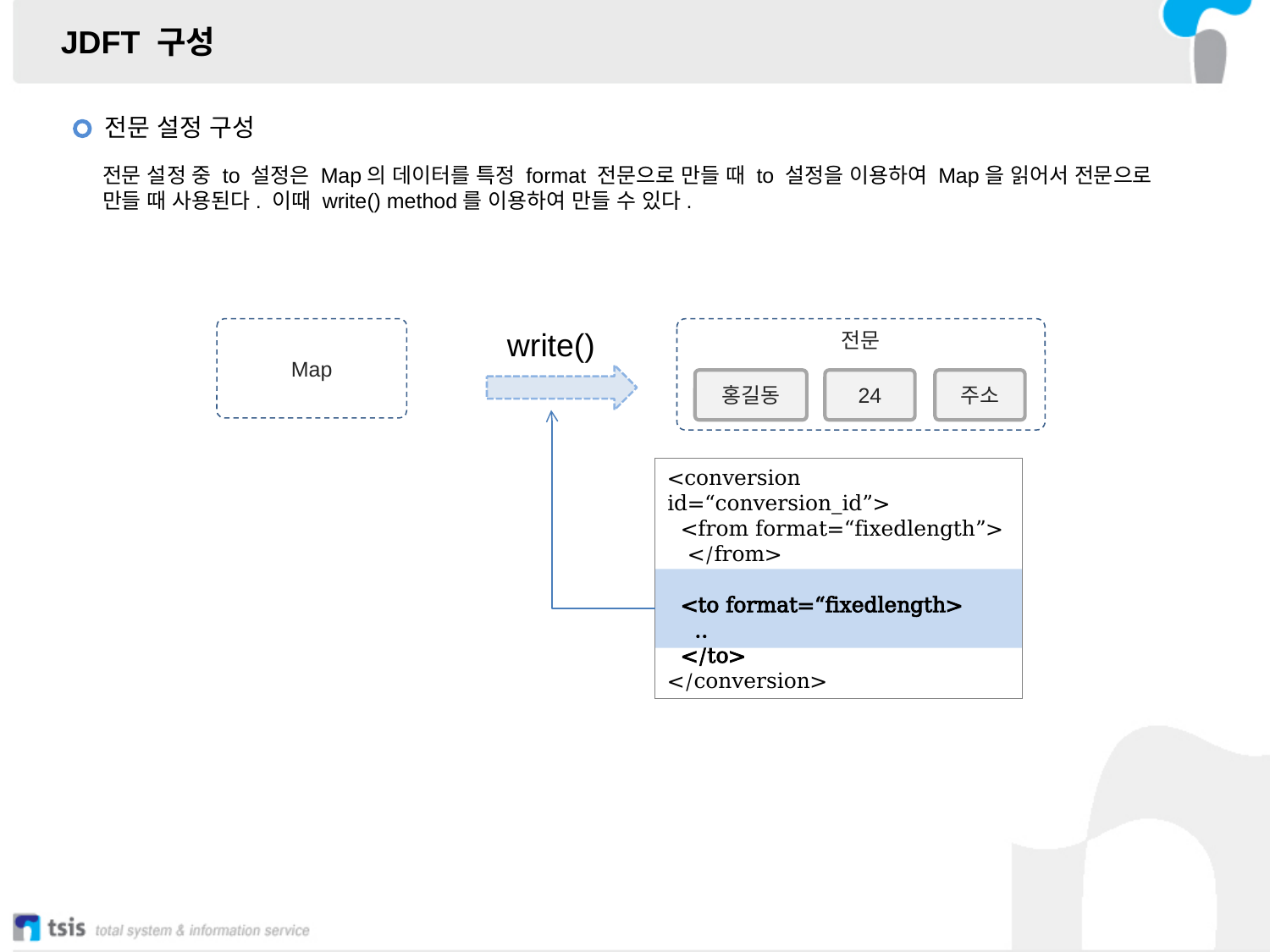

JDFT 구성
전문 설정 구성

전문 설정 중 to 설정은 Map의 데이터를 특정 format 전문으로 만들 때 to 설정을 이용하여 Map을 읽어서 전문으로 만들 때 사용된다. 이때 write() method를 이용하여 만들 수 있다.
Map
write()
전문

홍길동
24
주소
<conversion  id=“conversion_id”>
  <from format=“fixedlength”>
   </from>

  <to format=“fixedlength>
    ..
  </to>
</conversion>